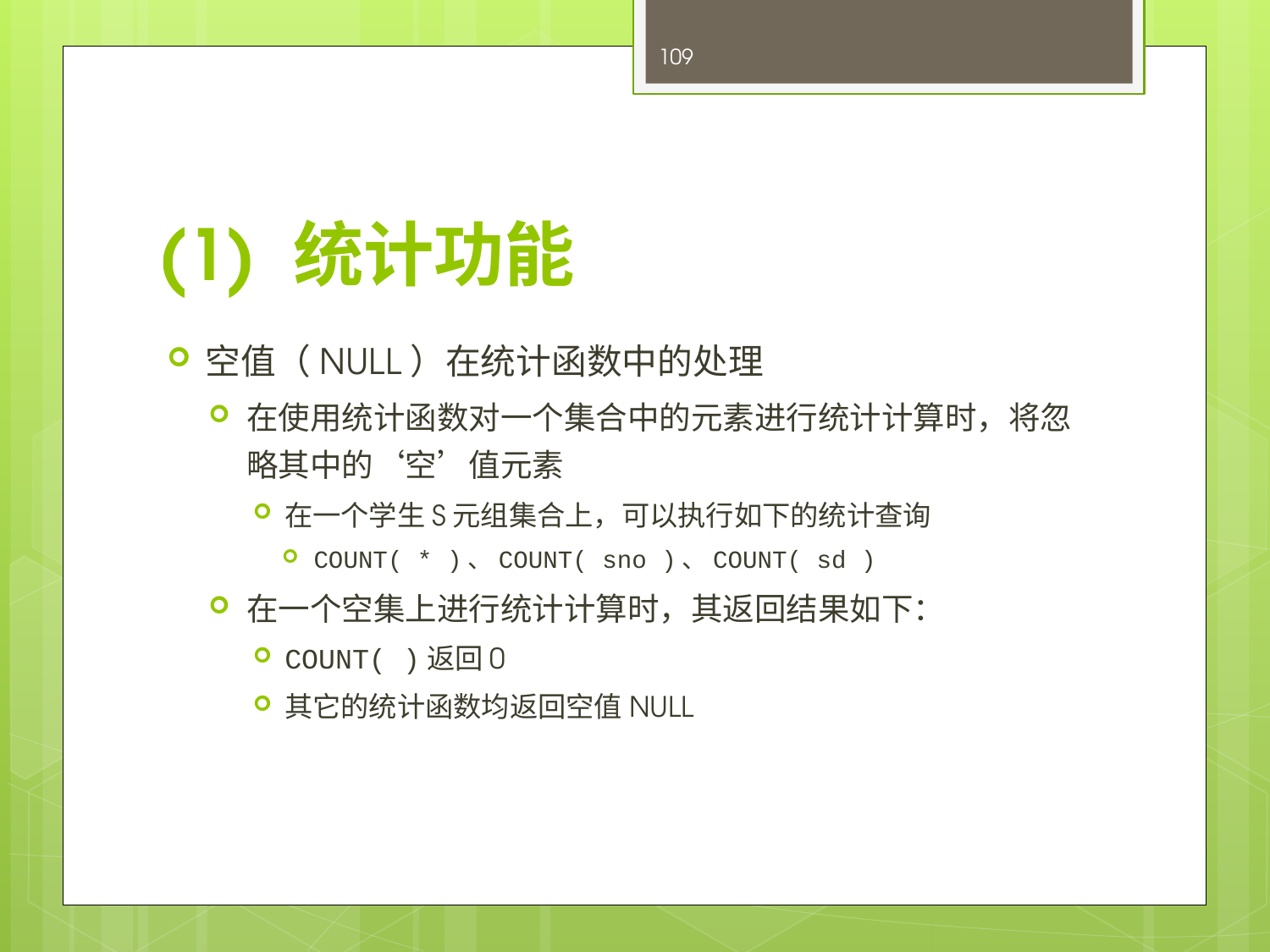

109
# (1) 统计功能
空值（NULL）在统计函数中的处理
在使用统计函数对一个集合中的元素进行统计计算时，将忽略其中的‘空’值元素
在一个学生S元组集合上，可以执行如下的统计查询
COUNT( * )、COUNT( sno )、COUNT( sd )
在一个空集上进行统计计算时，其返回结果如下：
COUNT( )返回0
其它的统计函数均返回空值NULL